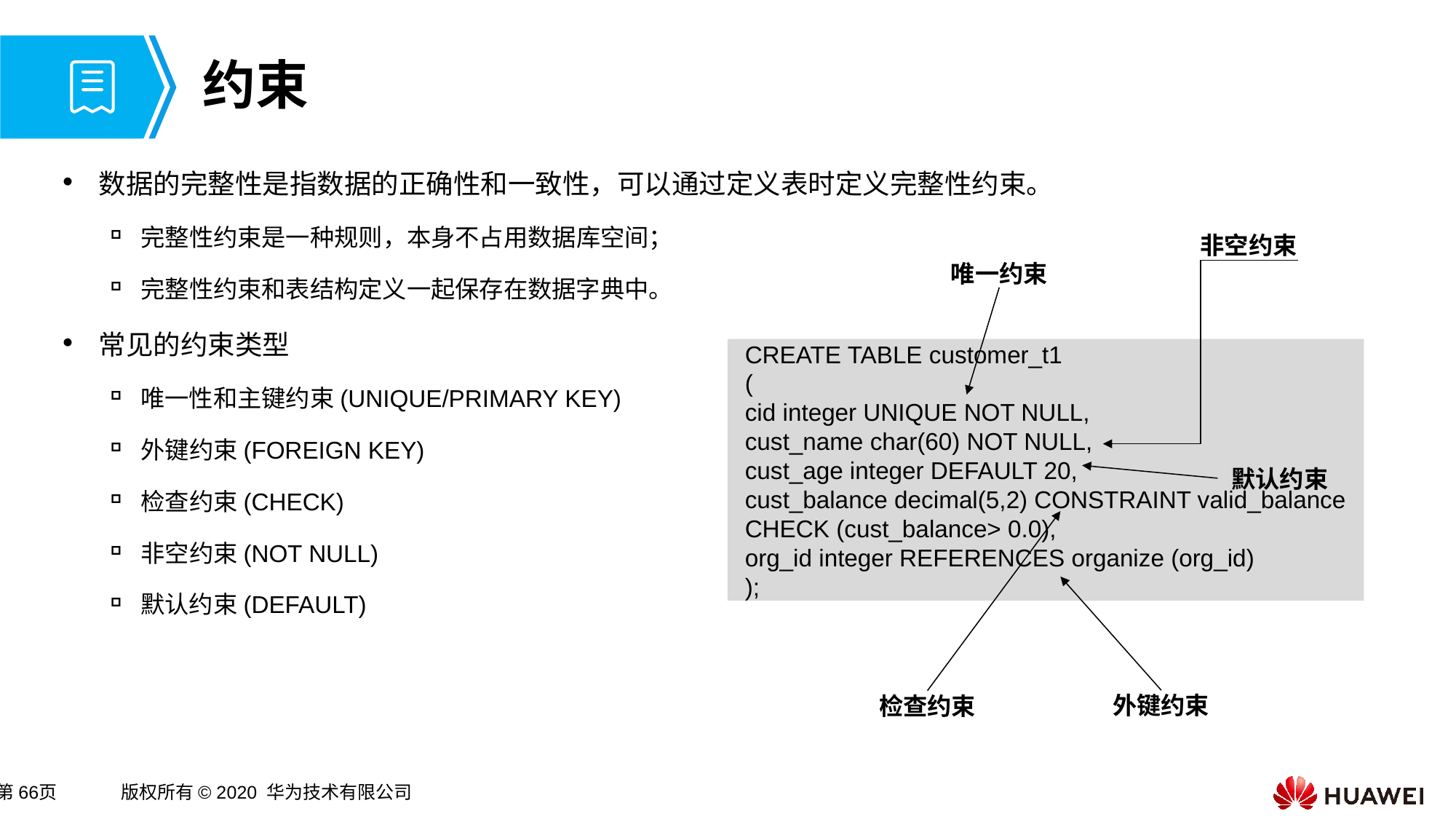

# 约束
数据的完整性是指数据的正确性和一致性，可以通过定义表时定义完整性约束。
完整性约束是一种规则，本身不占用数据库空间；
完整性约束和表结构定义一起保存在数据字典中。
常见的约束类型
唯一性和主键约束(UNIQUE/PRIMARY KEY)
外键约束(FOREIGN KEY)
检查约束(CHECK)
非空约束(NOT NULL)
默认约束(DEFAULT)
非空约束
唯一约束
CREATE TABLE customer_t1
(
cid integer UNIQUE NOT NULL,
cust_name char(60) NOT NULL,
cust_age integer DEFAULT 20,
cust_balance decimal(5,2) CONSTRAINT valid_balance CHECK (cust_balance> 0.0),
org_id integer REFERENCES organize (org_id)
);
默认约束
外键约束
检查约束